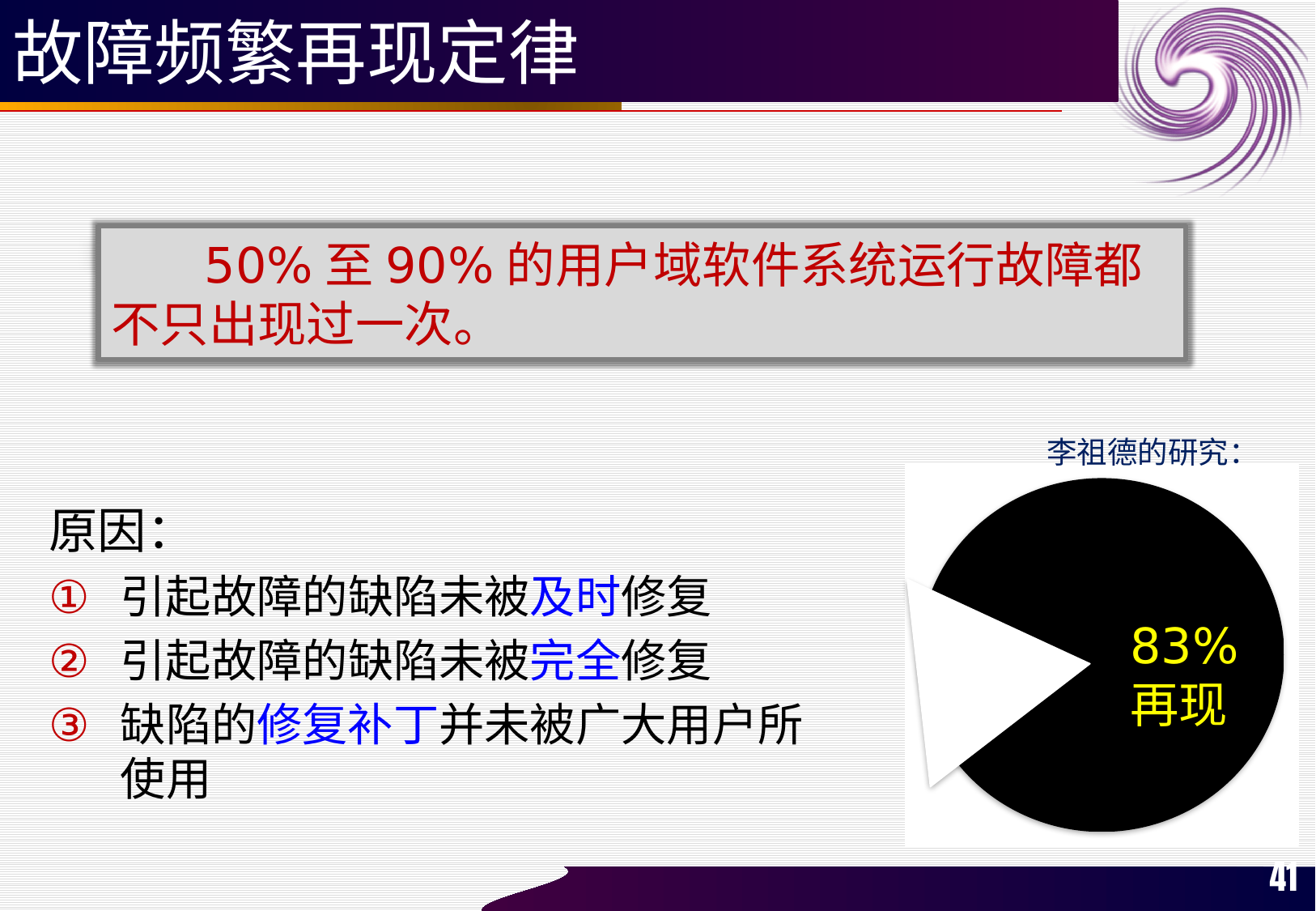

# 故障频繁再现定律
      50%至90%的用户域软件系统运行故障都不只出现过一次。
李祖德的研究：

83%
再现
原因：
引起故障的缺陷未被及时修复
引起故障的缺陷未被完全修复
缺陷的修复补丁并未被广大用户所使用
41